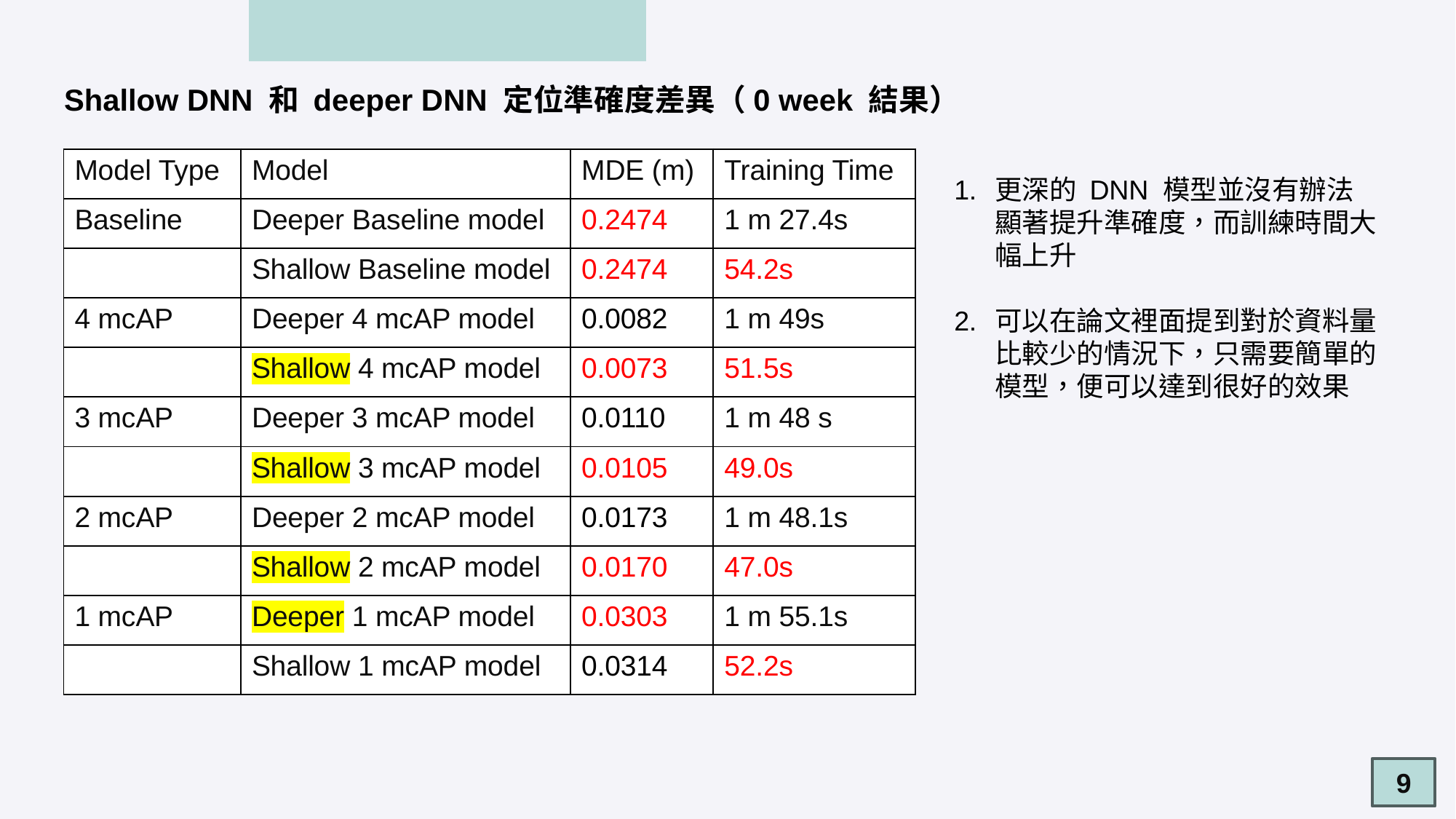

Shallow DNN 和 deeper DNN 定位準確度差異（0 week 結果）
| Model Type | Model | MDE (m) | Training Time |
| --- | --- | --- | --- |
| Baseline | Deeper Baseline model | 0.2474 | 1 m 27.4s |
|  | Shallow Baseline model | 0.2474 | 54.2s |
| 4 mcAP | Deeper 4 mcAP model | 0.0082 | 1 m 49s |
|  | Shallow 4 mcAP model | 0.0073 | 51.5s |
| 3 mcAP | Deeper 3 mcAP model | 0.0110 | 1 m 48 s |
|  | Shallow 3 mcAP model | 0.0105 | 49.0s |
| 2 mcAP | Deeper 2 mcAP model | 0.0173 | 1 m 48.1s |
|  | Shallow 2 mcAP model | 0.0170 | 47.0s |
| 1 mcAP | Deeper 1 mcAP model | 0.0303 | 1 m 55.1s |
|  | Shallow 1 mcAP model | 0.0314 | 52.2s |
更深的 DNN 模型並沒有辦法顯著提升準確度，而訓練時間大幅上升

可以在論文裡面提到對於資料量比較少的情況下，只需要簡單的模型，便可以達到很好的效果
9